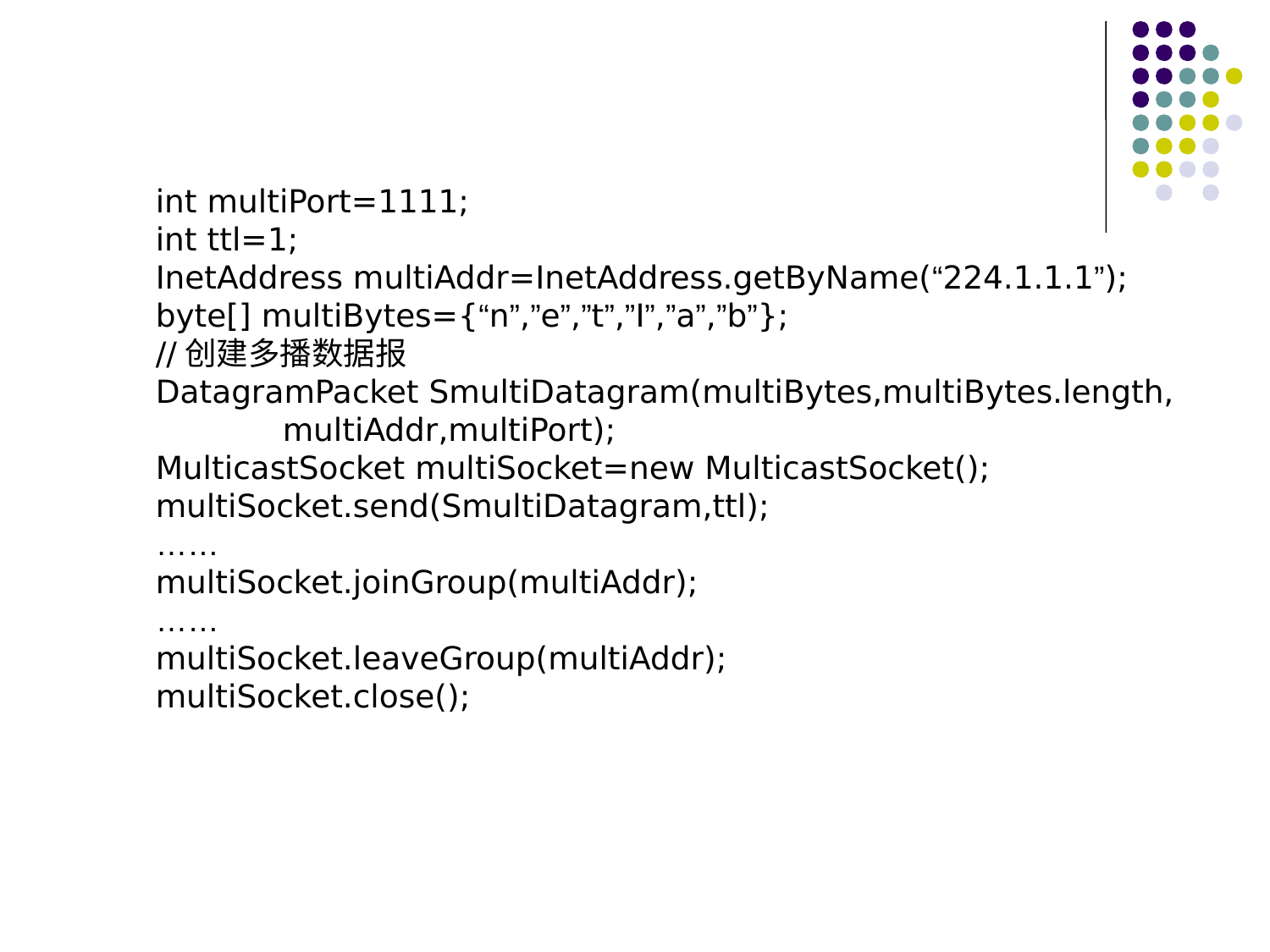

int multiPort=1111;
int ttl=1;
InetAddress multiAddr=InetAddress.getByName(“224.1.1.1”);
byte[] multiBytes={“n”,”e”,”t”,”I”,”a”,”b”};
//创建多播数据报
DatagramPacket SmultiDatagram(multiBytes,multiBytes.length,
	multiAddr,multiPort);
MulticastSocket multiSocket=new MulticastSocket();
multiSocket.send(SmultiDatagram,ttl);
……
multiSocket.joinGroup(multiAddr);
……
multiSocket.leaveGroup(multiAddr);
multiSocket.close();